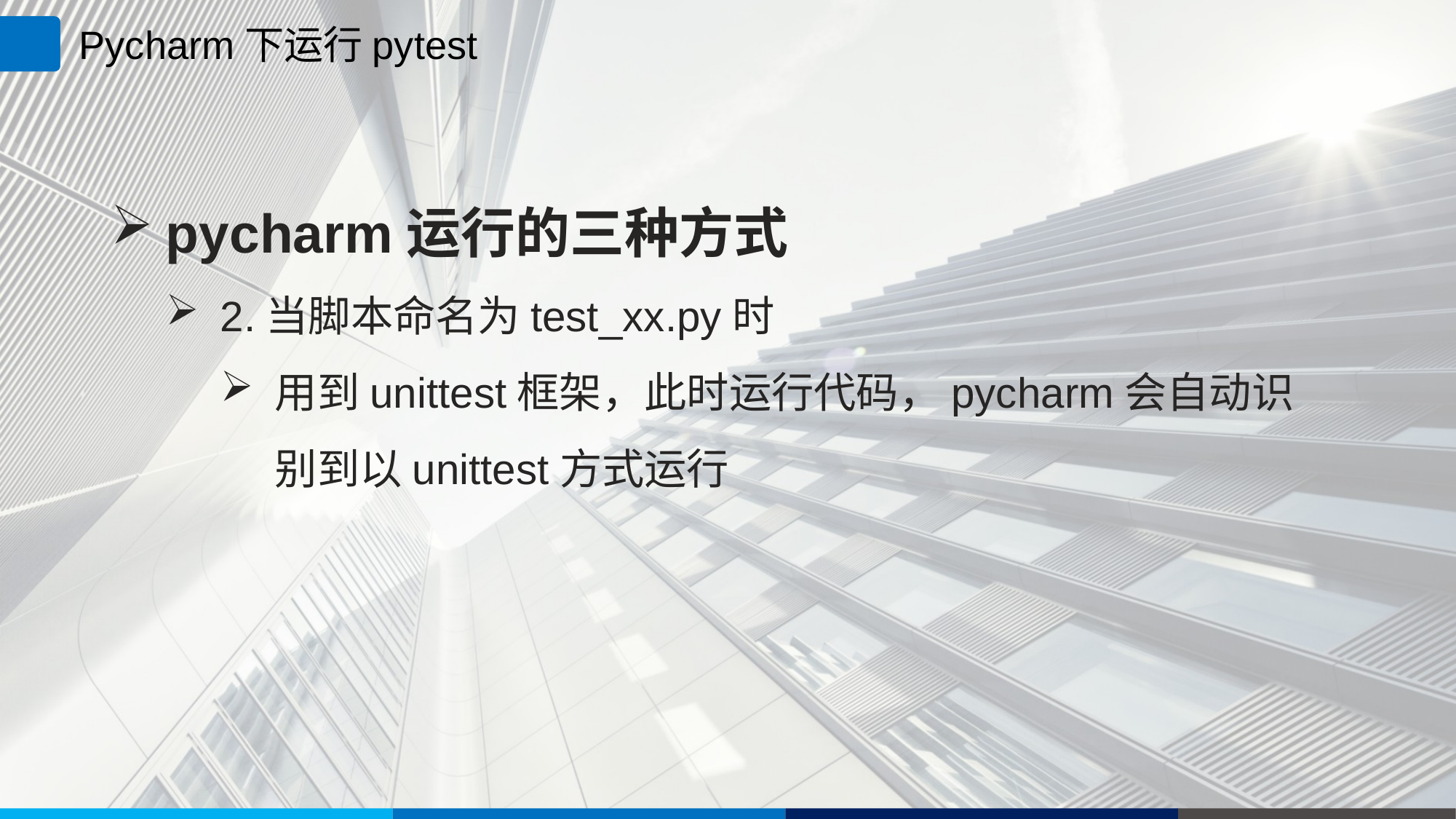

Pycharm下运行pytest

pycharm运行的三种方式
2.当脚本命名为test_xx.py时
用到unittest框架，此时运行代码，pycharm会自动识别到以unittest方式运行